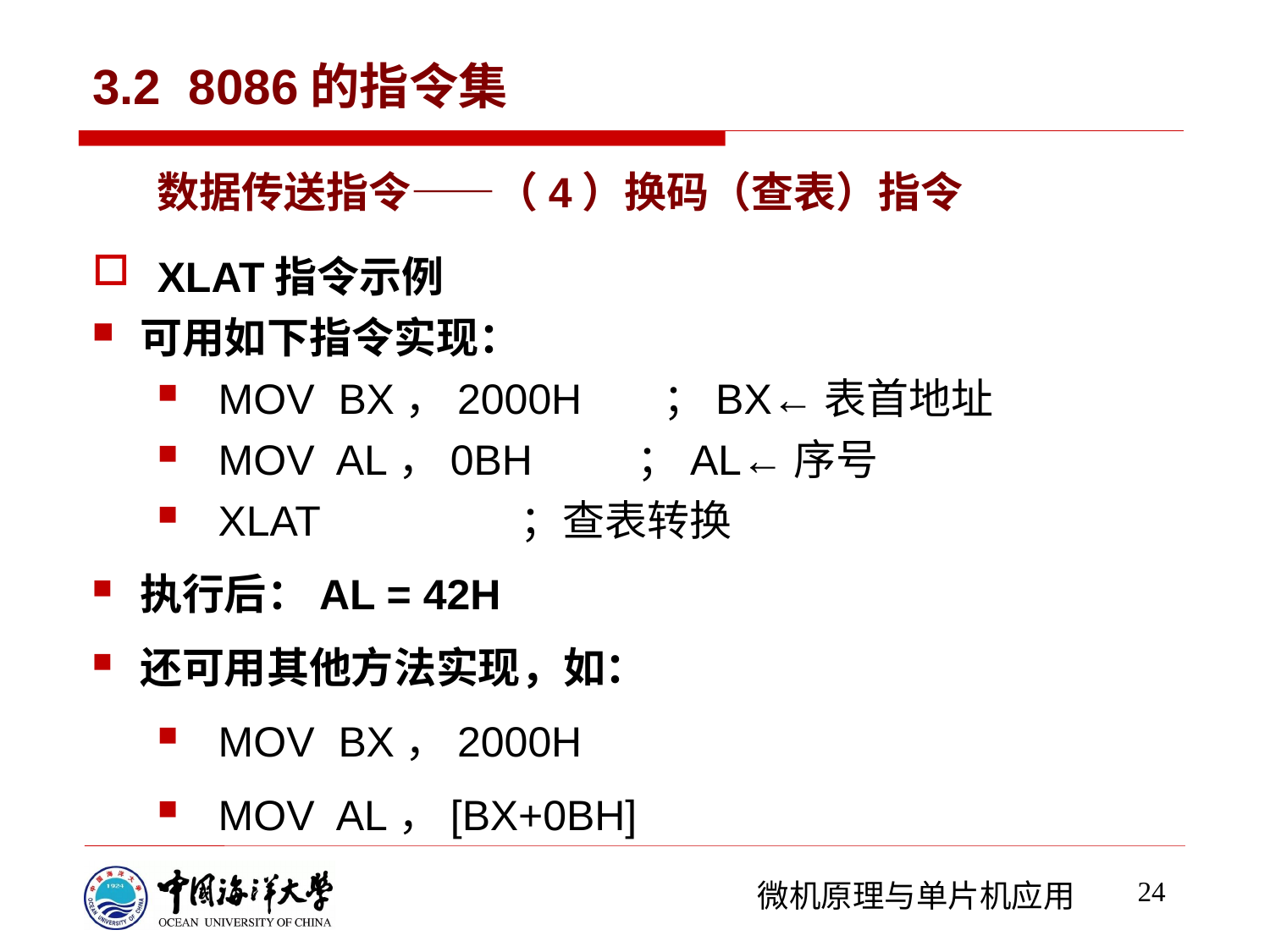

# 3.2  8086的指令集
数据传送指令——（4）换码（查表）指令
XLAT指令示例
可用如下指令实现：
MOV  BX，2000H      ；BX←表首地址
MOV  AL，0BH        ；AL←序号
XLAT                ；查表转换
执行后：AL = 42H
还可用其他方法实现，如：
MOV  BX，2000H
MOV  AL，[BX+0BH]
24